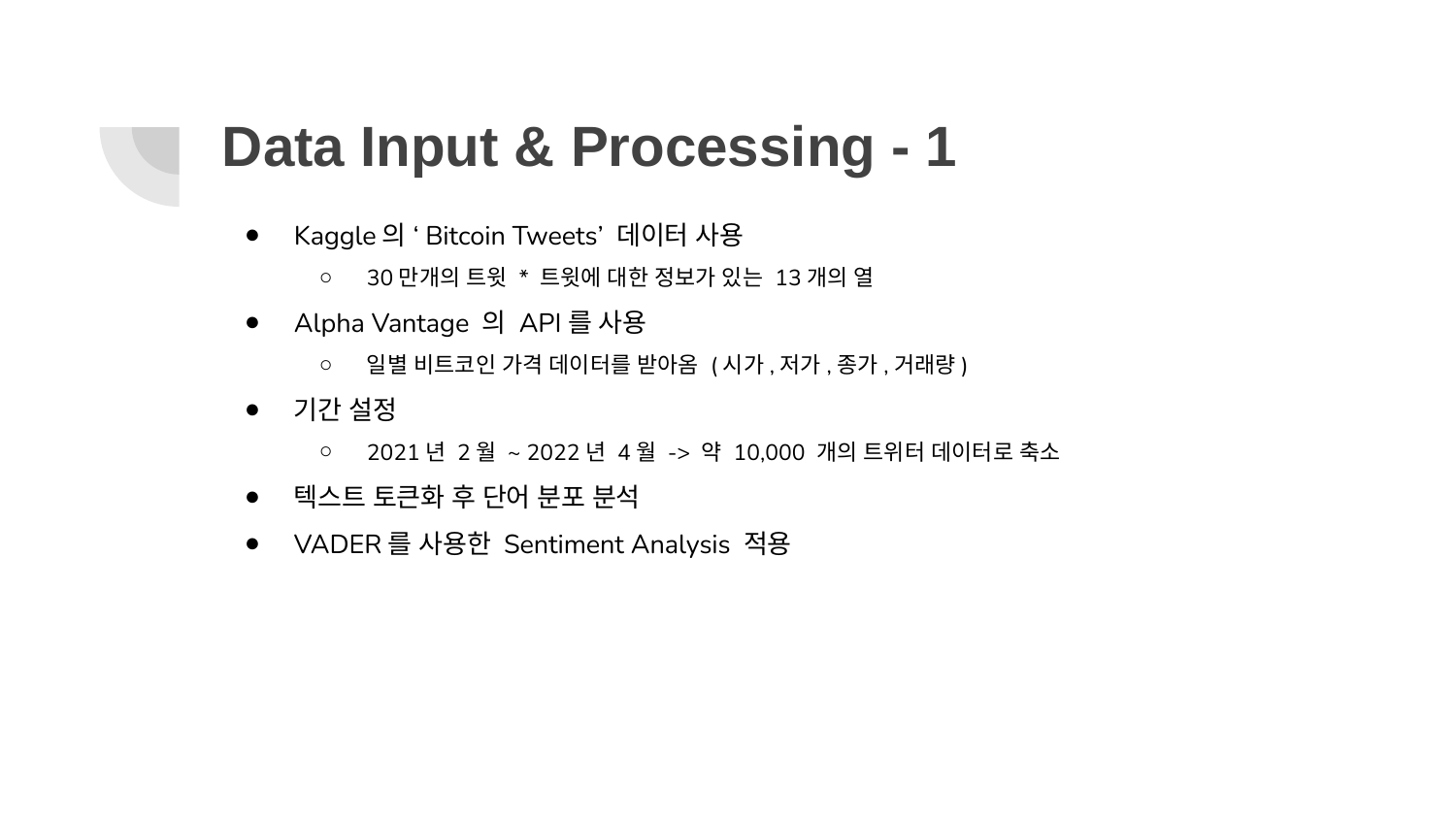

# Data Input & Processing - 1
Kaggle의 ‘Bitcoin Tweets’ 데이터 사용
30만개의 트윗 * 트윗에 대한 정보가 있는 13개의 열
Alpha Vantage 의 API를 사용
일별 비트코인 가격 데이터를 받아옴 (시가,저가,종가,거래량)
기간 설정
2021년 2월 ~ 2022년 4월 -> 약 10,000 개의 트위터 데이터로 축소
텍스트 토큰화 후 단어 분포 분석
VADER를 사용한 Sentiment Analysis 적용